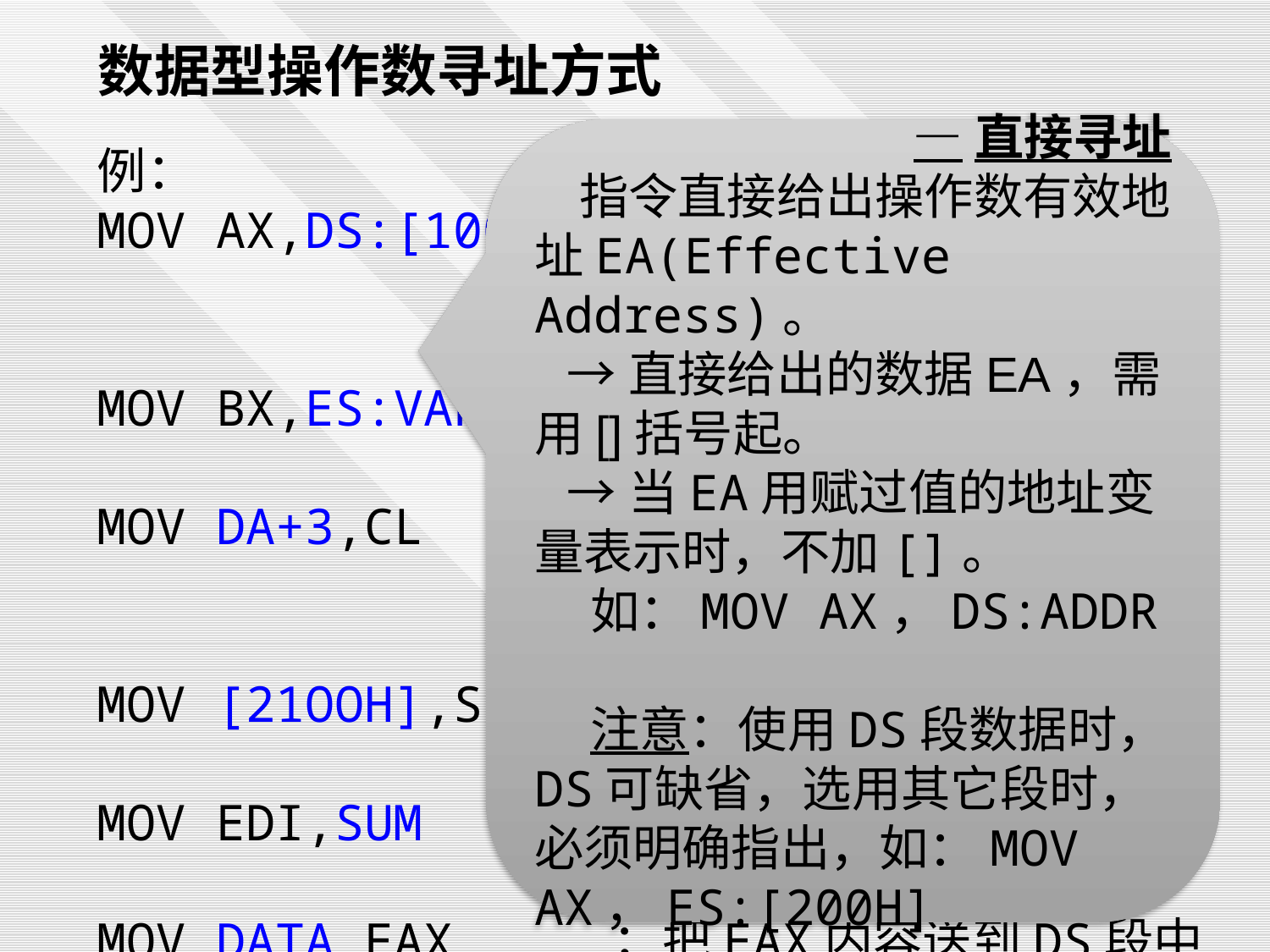

数据型操作数寻址方式
—直接寻址
   指令直接给出操作数有效地址EA(Effective Address)。
   →直接给出的数据EA，需用[]括号起。
   →当EA用赋过值的地址变量表示时，不加[]。
    如：MOV AX，DS:ADDR

    注意：使用DS段数据时，DS可缺省，选用其它段时，必须明确指出，如：MOV AX，ES:[200H]
例：
MOV AX,DS:[100H] ；当前数据段DS中偏移量1OOH的连续两个单元内容→AX
MOV BX,ES:VAR    ；当前数据段ES中VAR指向的字单元内容→BX
MOV DA+3,CL      ；将CL中的内容→DS段中DA地址再偏移3个字节的存储单元
MOV [21OOH],SP   ；将SP的内容复制到数据段DS:[2100H]的存储单元
MOV EDI,SUM      ；将DS:SUM开始的4个字节内容装入EDI寄存器中
MOV DATA,EAX     ；把EAX内容送到DS段中DATA指向的双字单元中